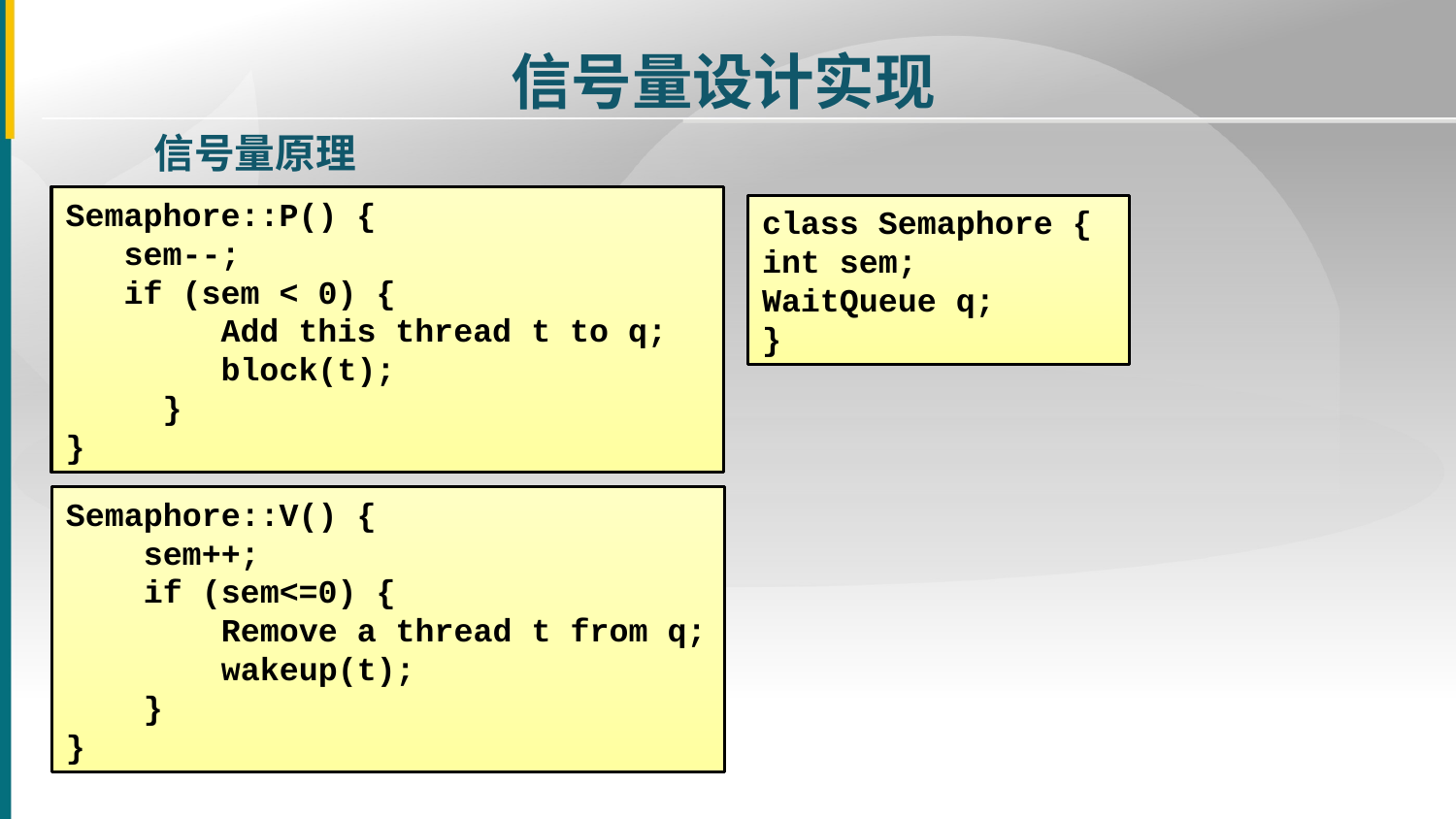

信号量设计实现
信号量原理
Semaphore::P() {
   sem--;
   if (sem < 0) {
        Add this thread t to q;
        block(t);
     }
}
class Semaphore {
int sem;
WaitQueue q;
}
Semaphore::V() {
    sem++;
    if (sem<=0) {
        Remove a thread t from q;
        wakeup(t);
    }
}